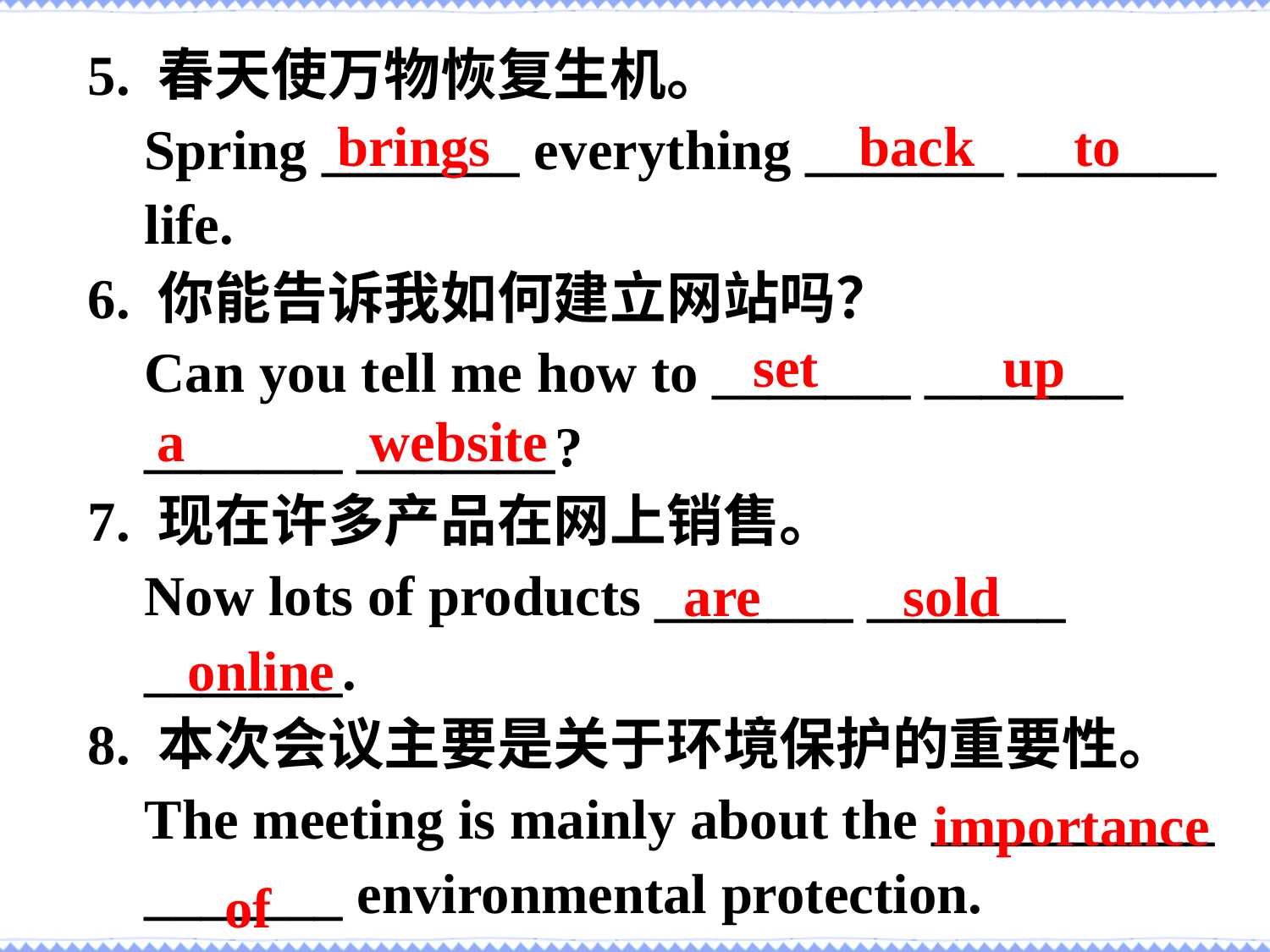

5. 春天使万物恢复生机。
      Spring _______ everything _______ _______
      life.
  6. 你能告诉我如何建立网站吗？
      Can you tell me how to _______ _______
      _______ _______?
  7. 现在许多产品在网上销售。
      Now lots of products _______ _______
      _______.
  8. 本次会议主要是关于环境保护的重要性。
      The meeting is mainly about the __________
      _______ environmental protection.
brings                          back       to
                                          set             up
a             website
                                   are          sold
online
                                                  importance
of